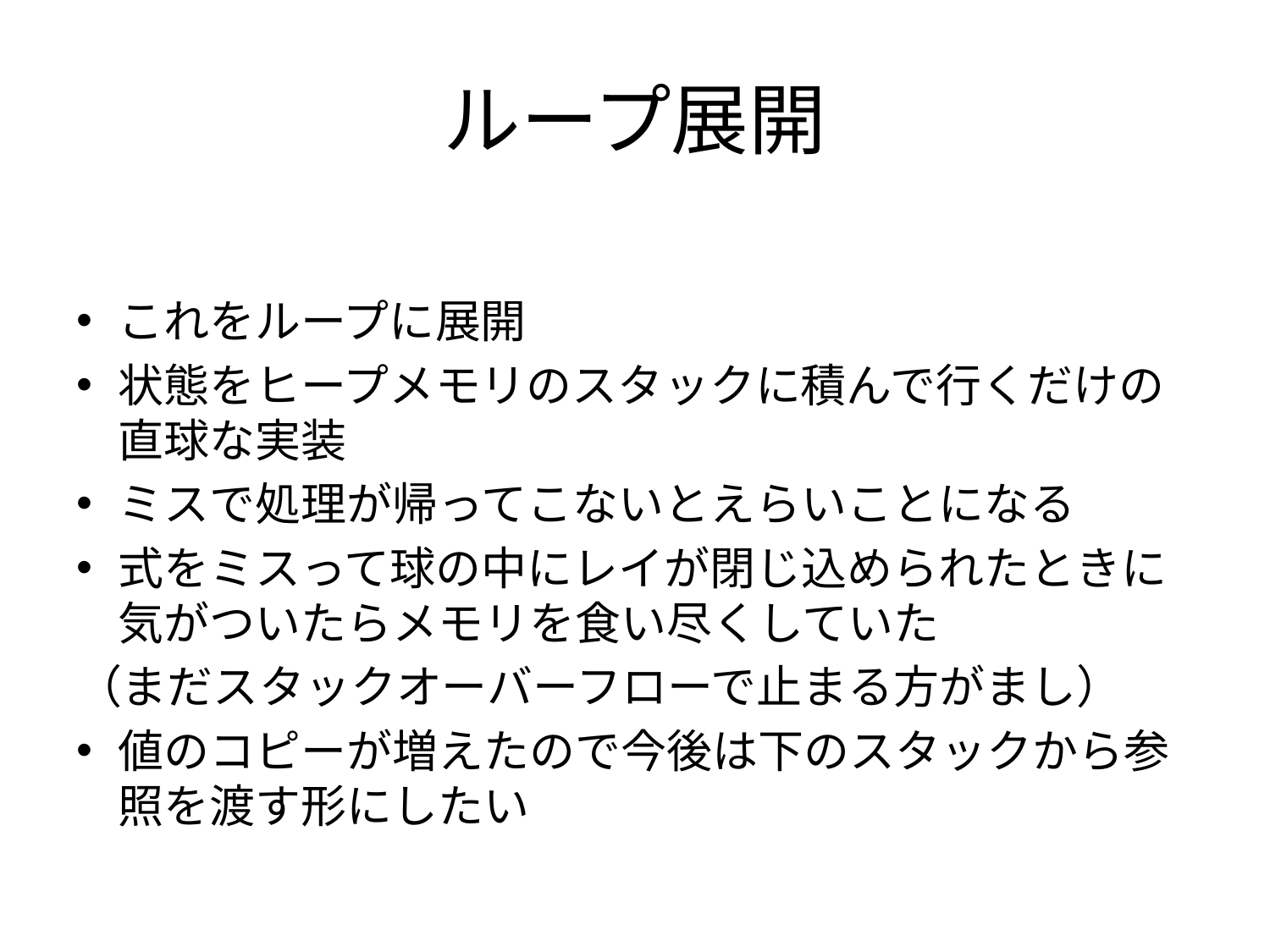

# ループ展開

これをループに展開
状態をヒープメモリのスタックに積んで行くだけの直球な実装
ミスで処理が帰ってこないとえらいことになる
式をミスって球の中にレイが閉じ込められたときに気がついたらメモリを食い尽くしていた
（まだスタックオーバーフローで止まる方がまし）
値のコピーが増えたので今後は下のスタックから参照を渡す形にしたい